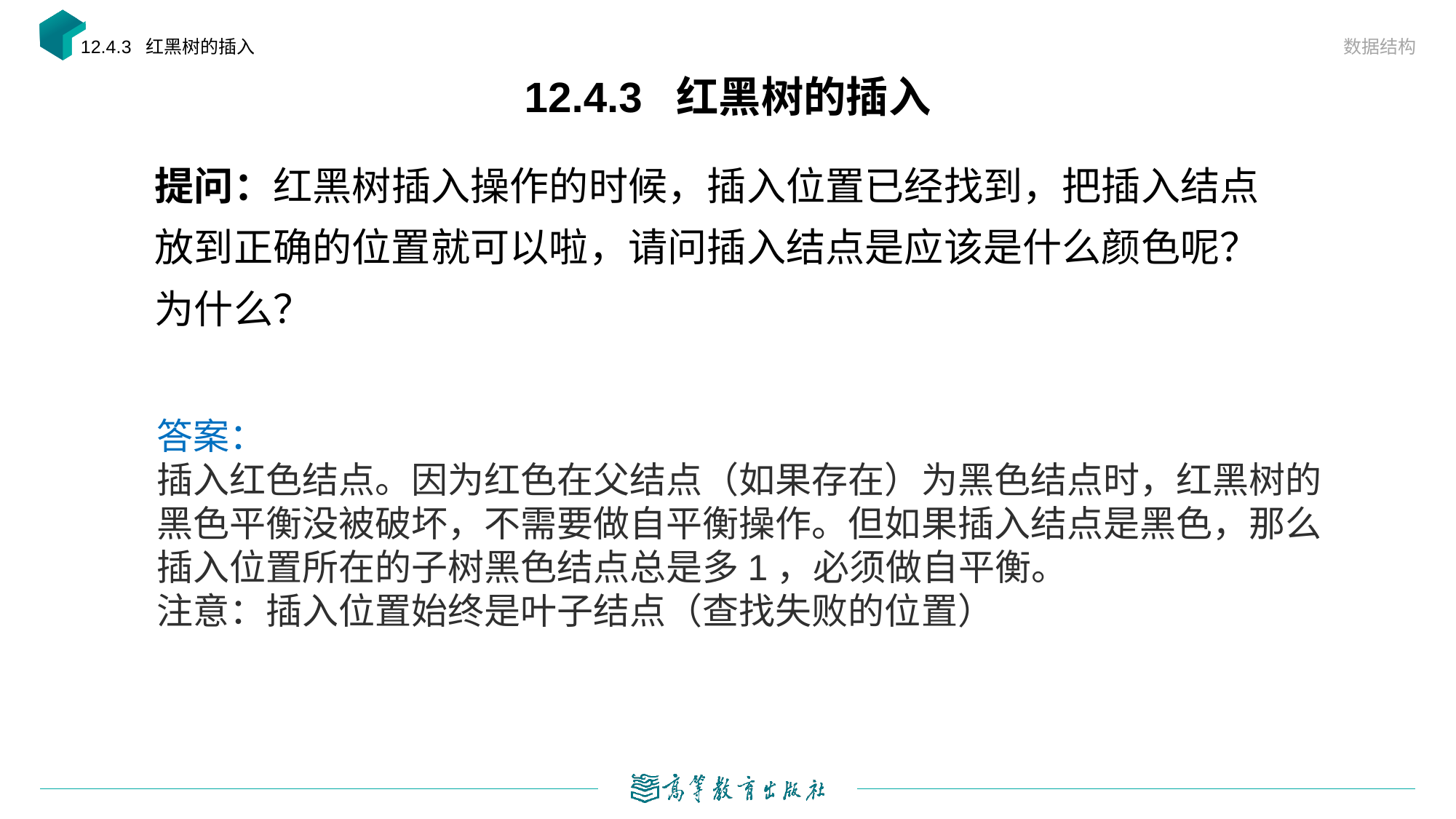

数据结构
12.4.3  红黑树的插入
# 12.4.3  红黑树的插入
提问：红黑树插入操作的时候，插入位置已经找到，把插入结点放到正确的位置就可以啦，请问插入结点是应该是什么颜色呢？为什么？

答案：
插入红色结点。因为红色在父结点（如果存在）为黑色结点时，红黑树的黑色平衡没被破坏，不需要做自平衡操作。但如果插入结点是黑色，那么插入位置所在的子树黑色结点总是多1，必须做自平衡。
注意：插入位置始终是叶子结点（查找失败的位置）